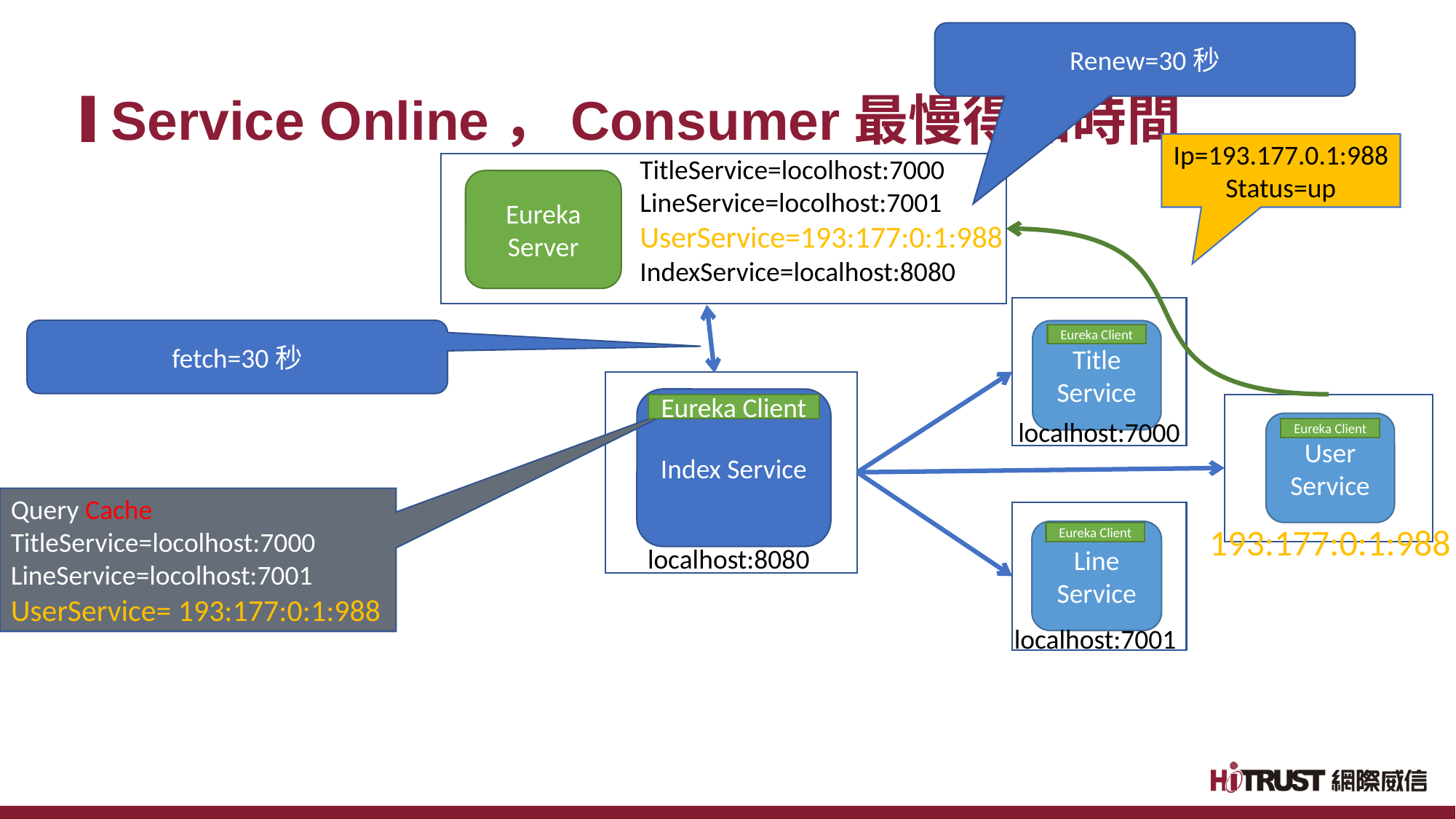

Renew=30秒
# Service Online，Consumer最慢得知時間
Ip=193.177.0.1:988
Status=up
TitleService=locolhost:7000
LineService=locolhost:7001
UserService=193:177:0:1:988
IndexService=localhost:8080

Eureka
Server

fetch=30秒
Title Service
Eureka Client

Index Service
Eureka Client

localhost:7000
User
Service
Eureka Client
Query Cache
TitleService=locolhost:7000
LineService=locolhost:7001
UserService= 193:177:0:1:988

193:177:0:1:988
Line Service
Eureka Client
localhost:8080
localhost:7001